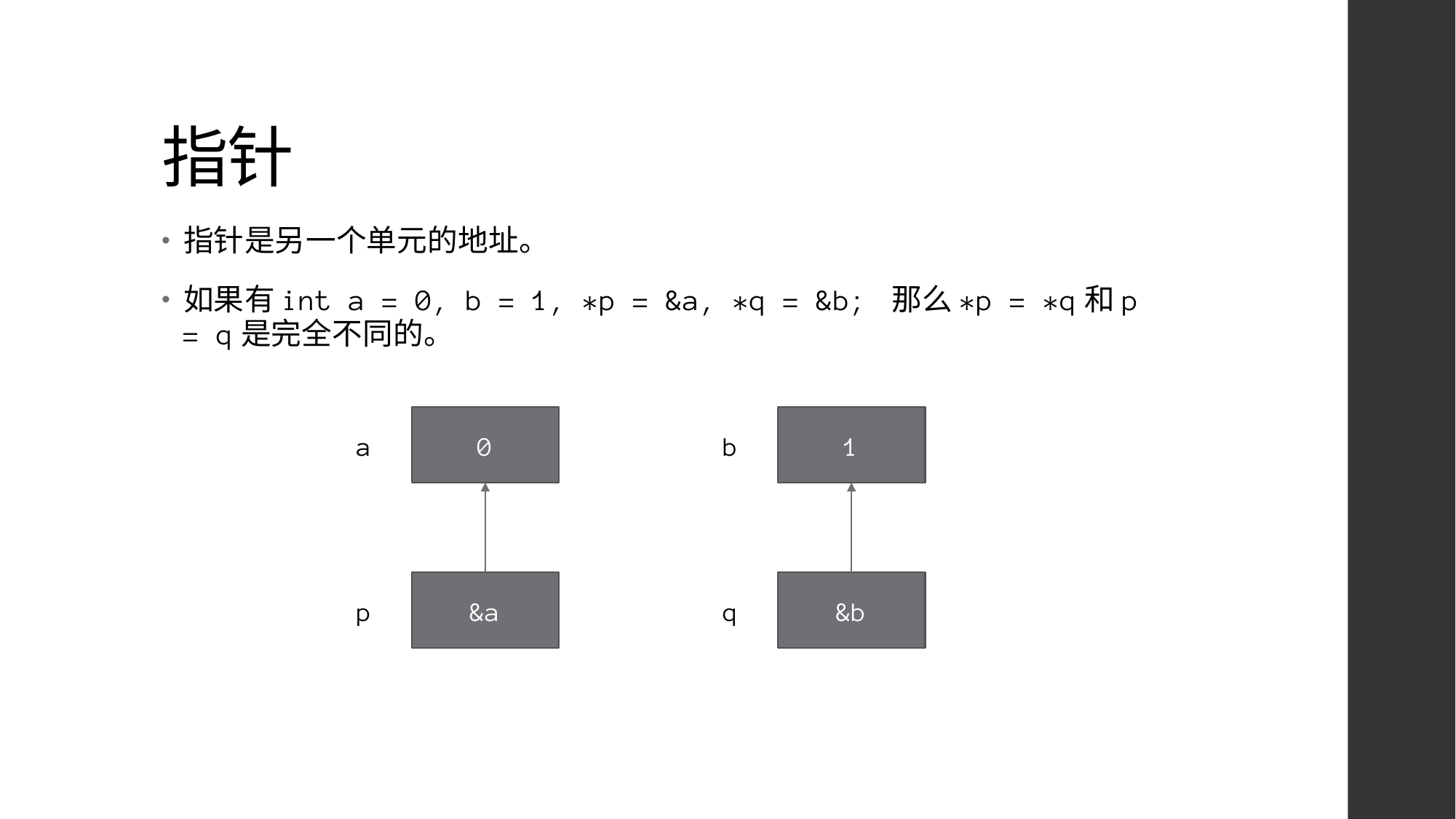

# 指针
指针是另一个单元的地址。
如果有int a = 0, b = 1, *p = &a, *q = &b; 那么*p = *q和p = q是完全不同的。
a
0
b
1
p
&a
q
&b